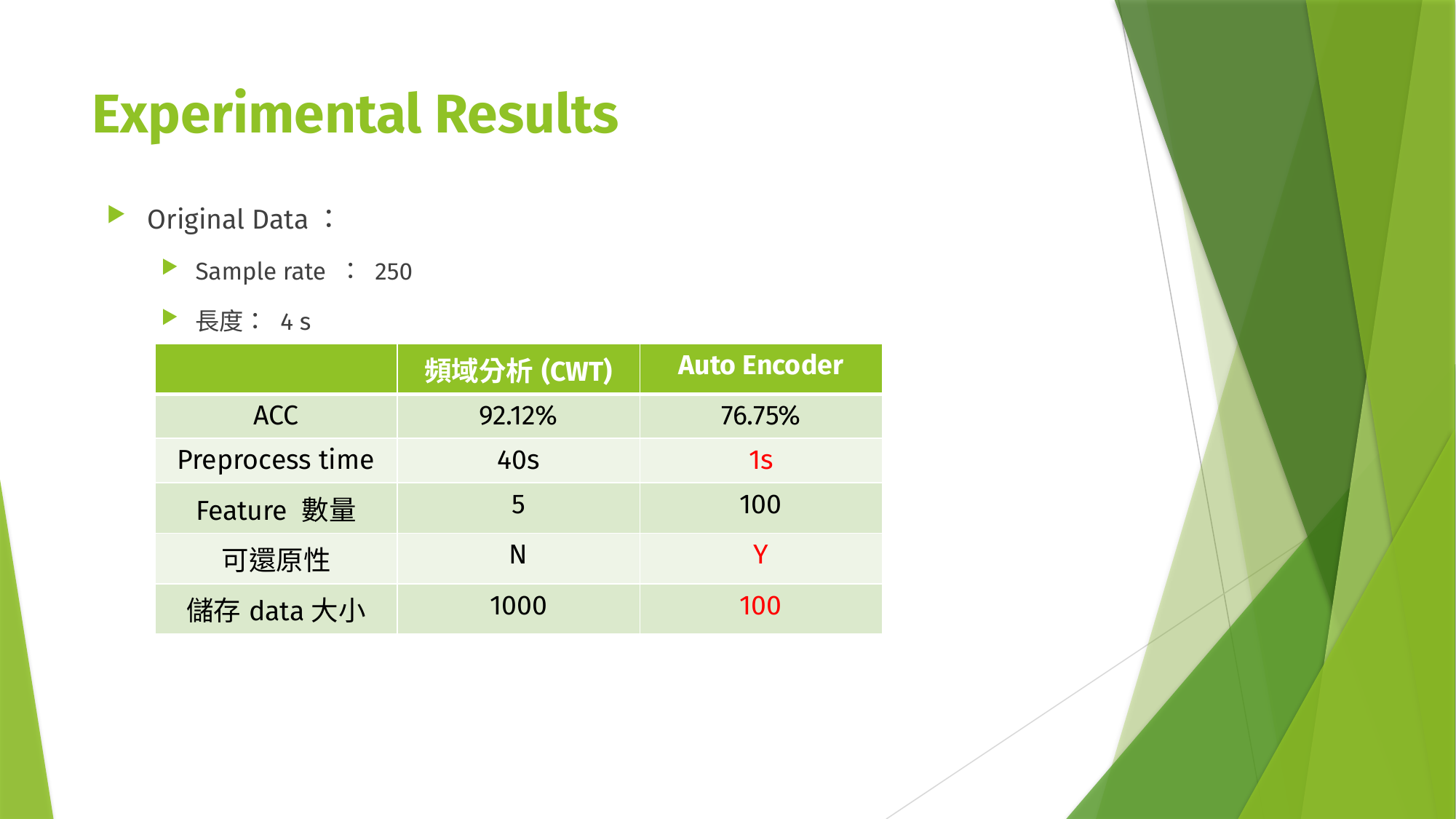

# Experimental Results
Original Data：
Sample rate ： 250
長度： 4 s

|  | 頻域分析(CWT) | Auto Encoder |
| --- | --- | --- |
| ACC | 92.12% | 76.75% |
| Preprocess time | 40s | 1s |
| Feature 數量 | 5 | 100 |
| 可還原性 | N | Y |
| 儲存data大小 | 1000 | 100 |